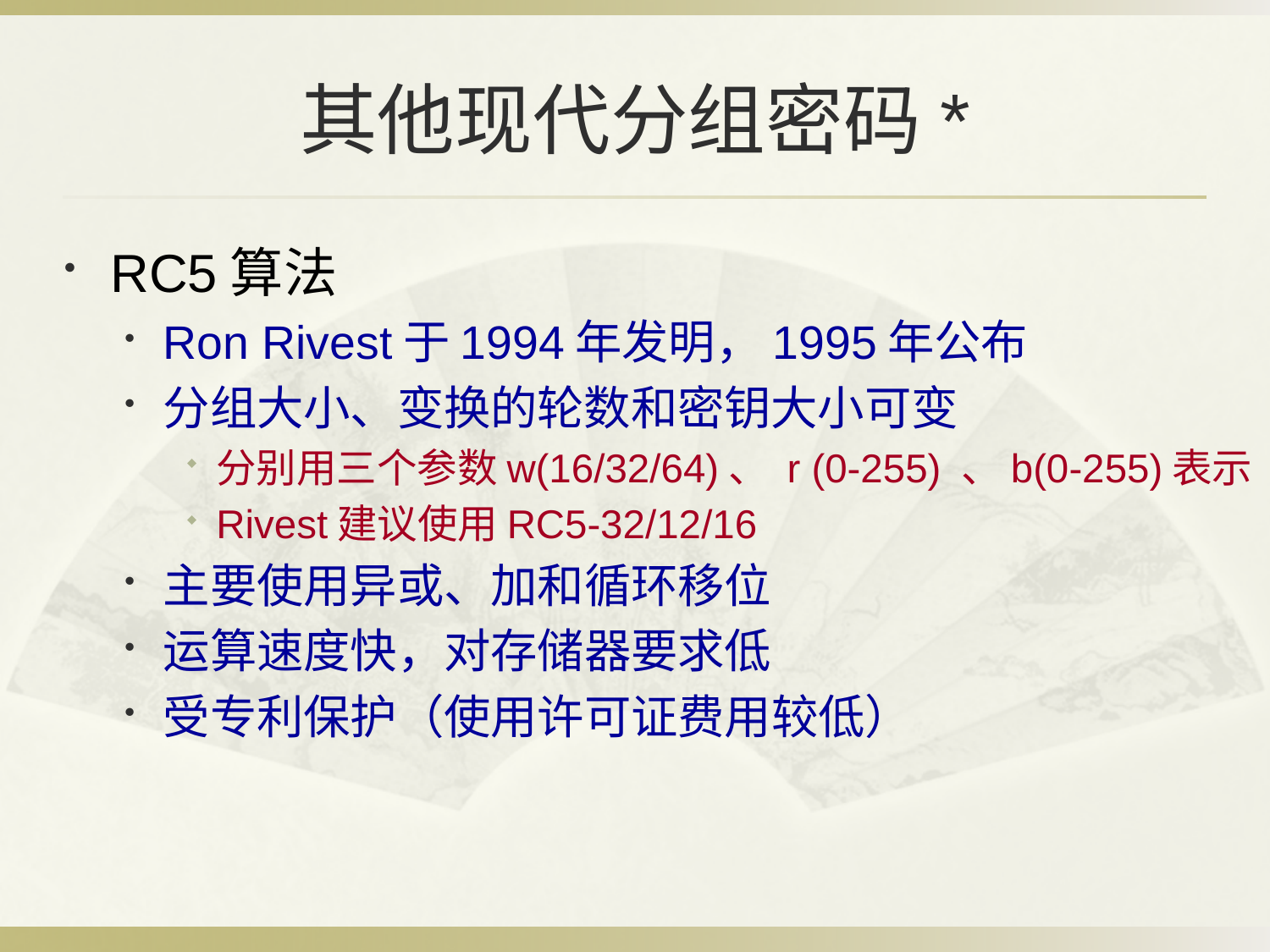

# 其他现代分组密码*
RC5算法
Ron Rivest于1994年发明，1995年公布
分组大小、变换的轮数和密钥大小可变
分别用三个参数w(16/32/64)、 r (0-255) 、b(0-255)表示
Rivest建议使用RC5-32/12/16
主要使用异或、加和循环移位
运算速度快，对存储器要求低
受专利保护（使用许可证费用较低）